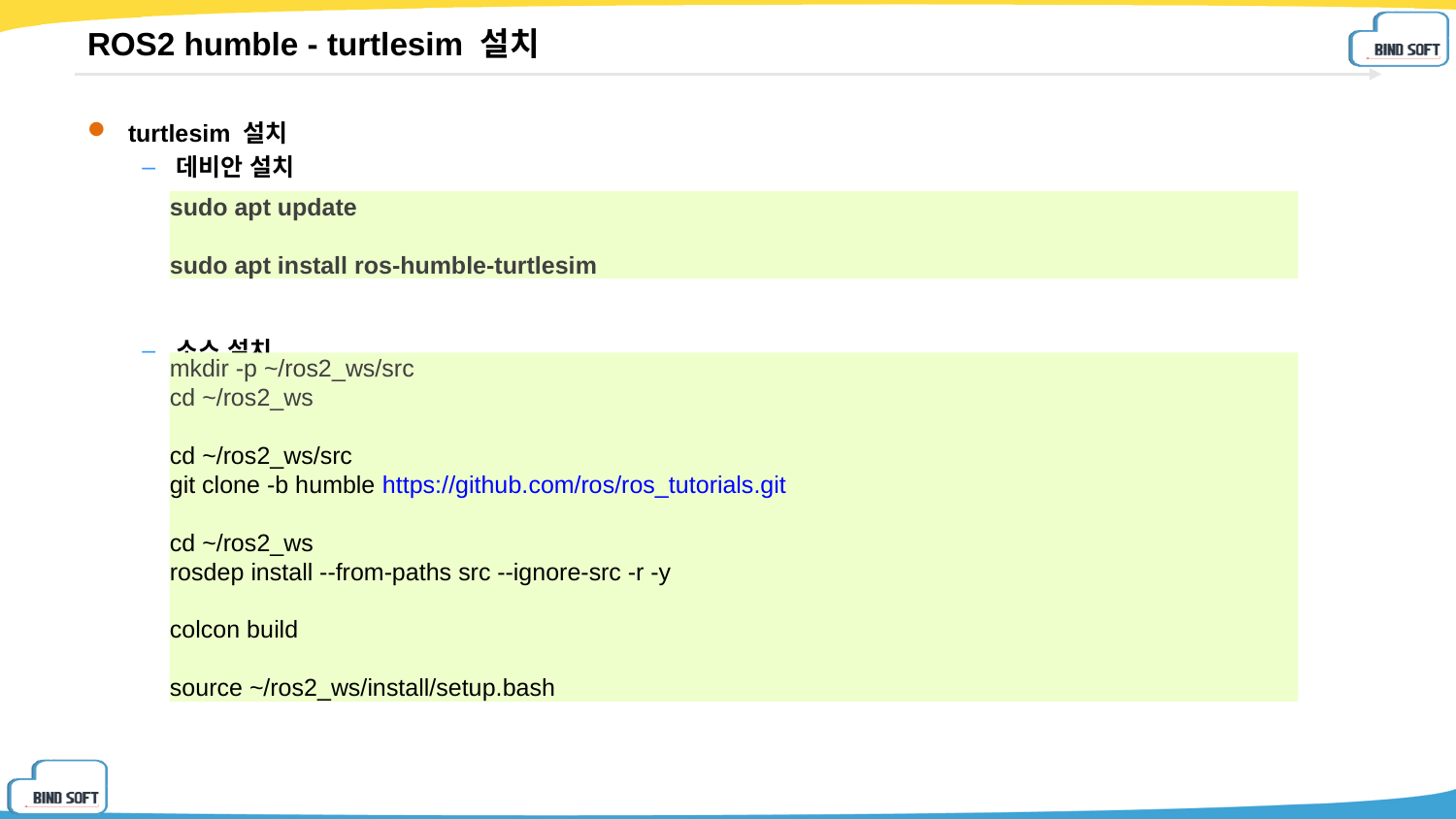

# ROS2 humble - turtlesim 설치
turtlesim 설치
데비안 설치

소스 설치

sudo apt update

sudo apt install ros-humble-turtlesim
mkdir -p ~/ros2_ws/src
cd ~/ros2_ws

cd ~/ros2_ws/src
git clone -b humble https://github.com/ros/ros_tutorials.git

cd ~/ros2_ws
rosdep install --from-paths src --ignore-src -r -y

colcon build

source ~/ros2_ws/install/setup.bash